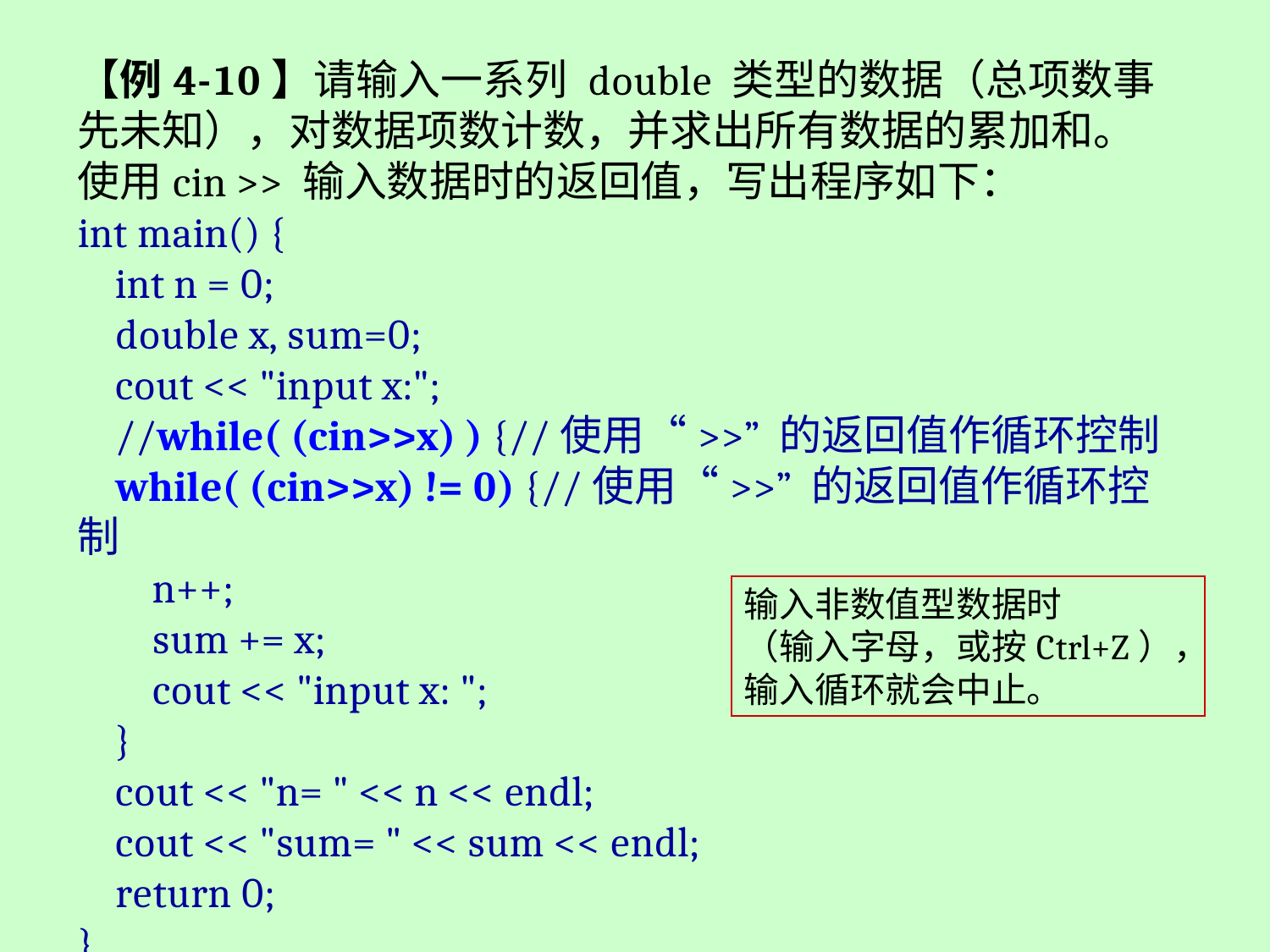

【例4-10】请输入一系列 double 类型的数据（总项数事先未知），对数据项数计数，并求出所有数据的累加和。
使用cin >> 输入数据时的返回值，写出程序如下：
int main() {
    int n = 0;
    double x, sum=0;
    cout << "input x:";
    //while( (cin>>x) ) {//使用“>>” 的返回值作循环控制
    while( (cin>>x) != 0) {//使用“>>” 的返回值作循环控制
        n++;
        sum += x;
        cout << "input x: ";
    }
    cout << "n= " << n << endl;
    cout << "sum= " << sum << endl;
    return 0;
}
输入非数值型数据时
（输入字母，或按Ctrl+Z），输入循环就会中止。
64